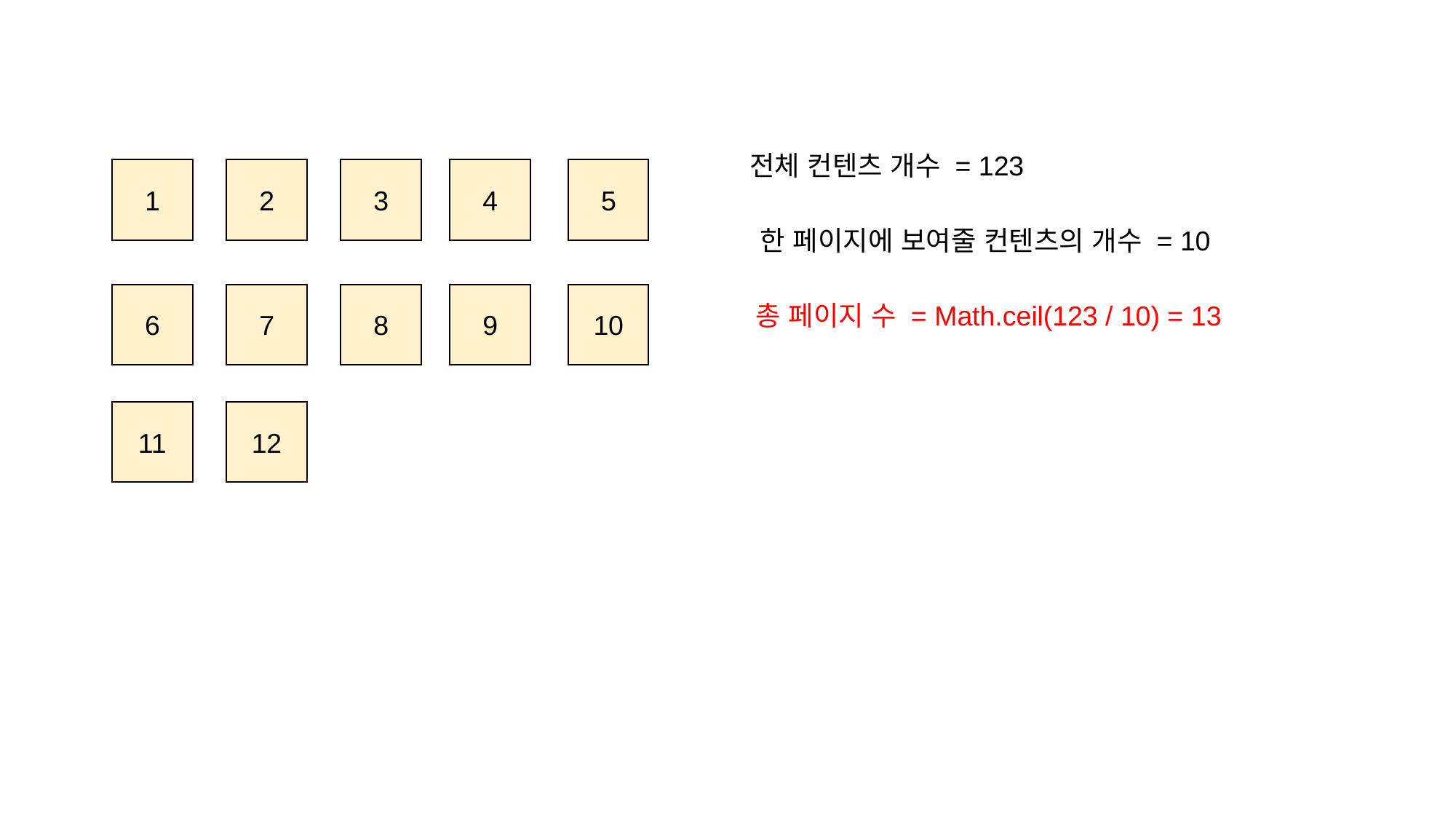

전체 컨텐츠 개수 = 123
1
2
3
4
5
한 페이지에 보여줄 컨텐츠의 개수 = 10
6
7
8
9
10
총 페이지 수 = Math.ceil(123 / 10) = 13
11
12